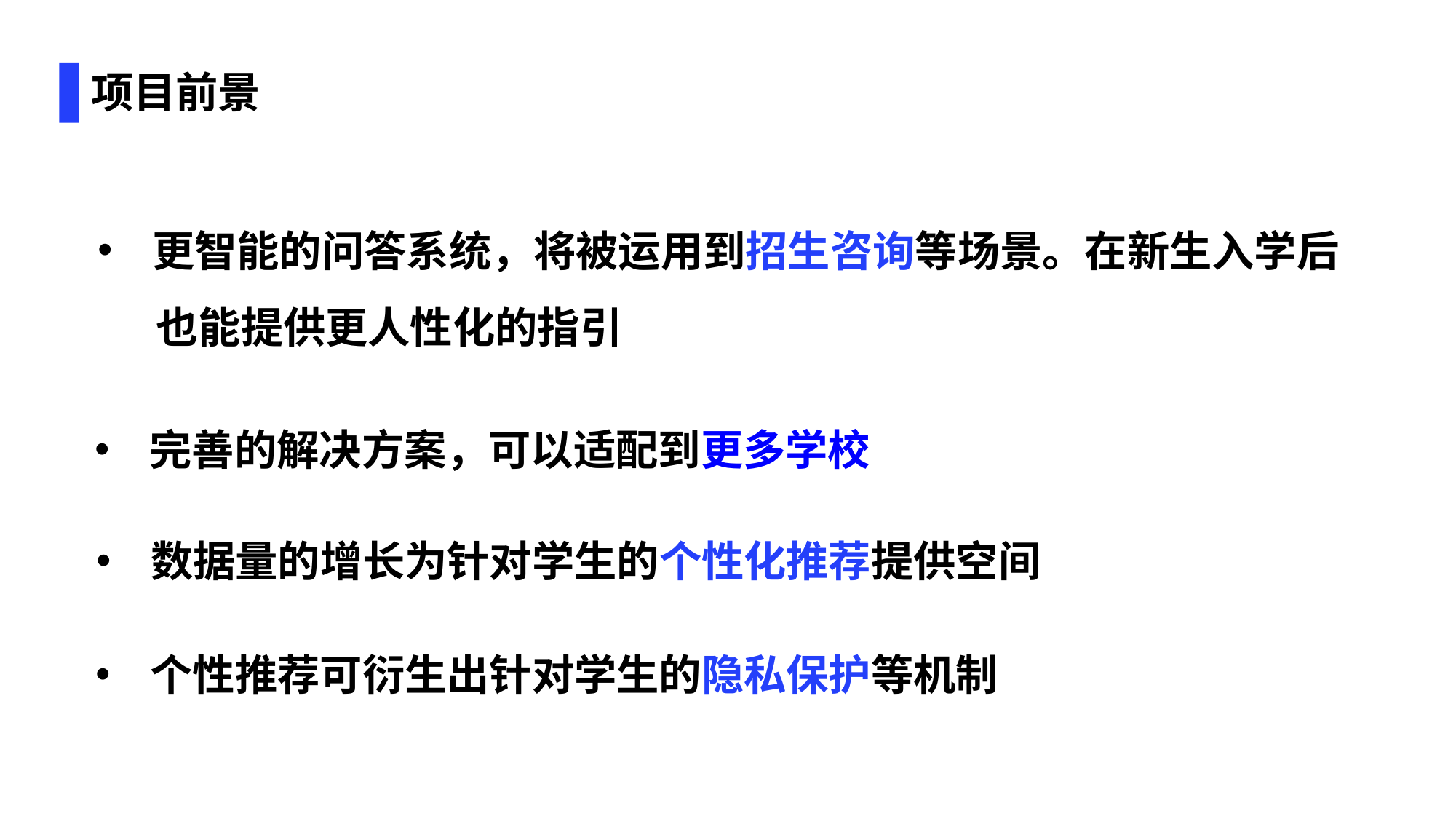

# 项目前景
更智能的问答系统，将被运用到招生咨询等场景。在新生入学后
     也能提供更人性化的指引
完善的解决方案，可以适配到更多学校
数据量的增长为针对学生的个性化推荐提供空间
个性推荐可衍生出针对学生的隐私保护等机制